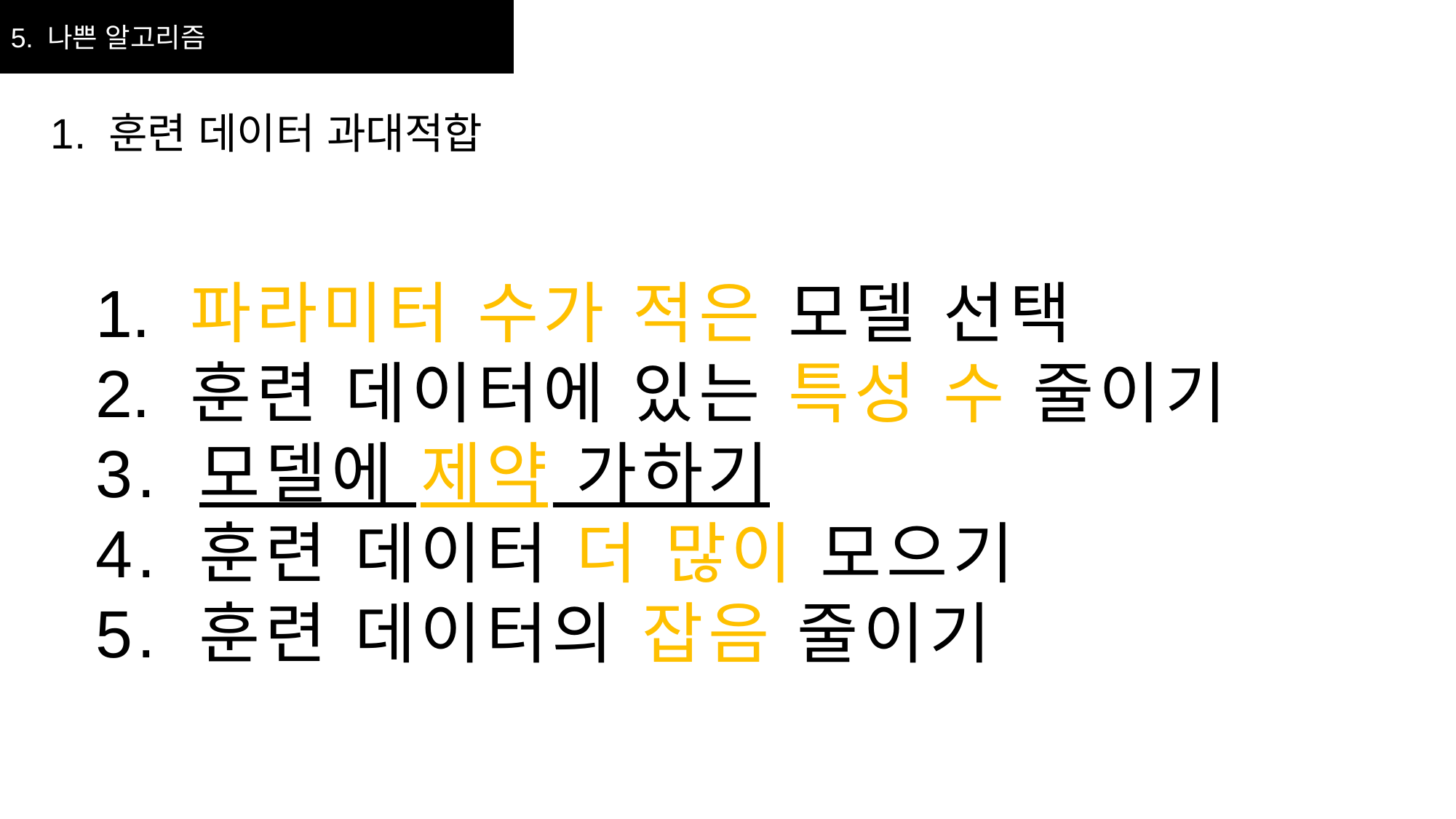

5. 나쁜 알고리즘
1. 훈련 데이터 과대적합
 파라미터 수가 적은 모델 선택
 훈련 데이터에 있는 특성 수 줄이기
3. 모델에 제약 가하기
4. 훈련 데이터 더 많이 모으기
5. 훈련 데이터의 잡음 줄이기